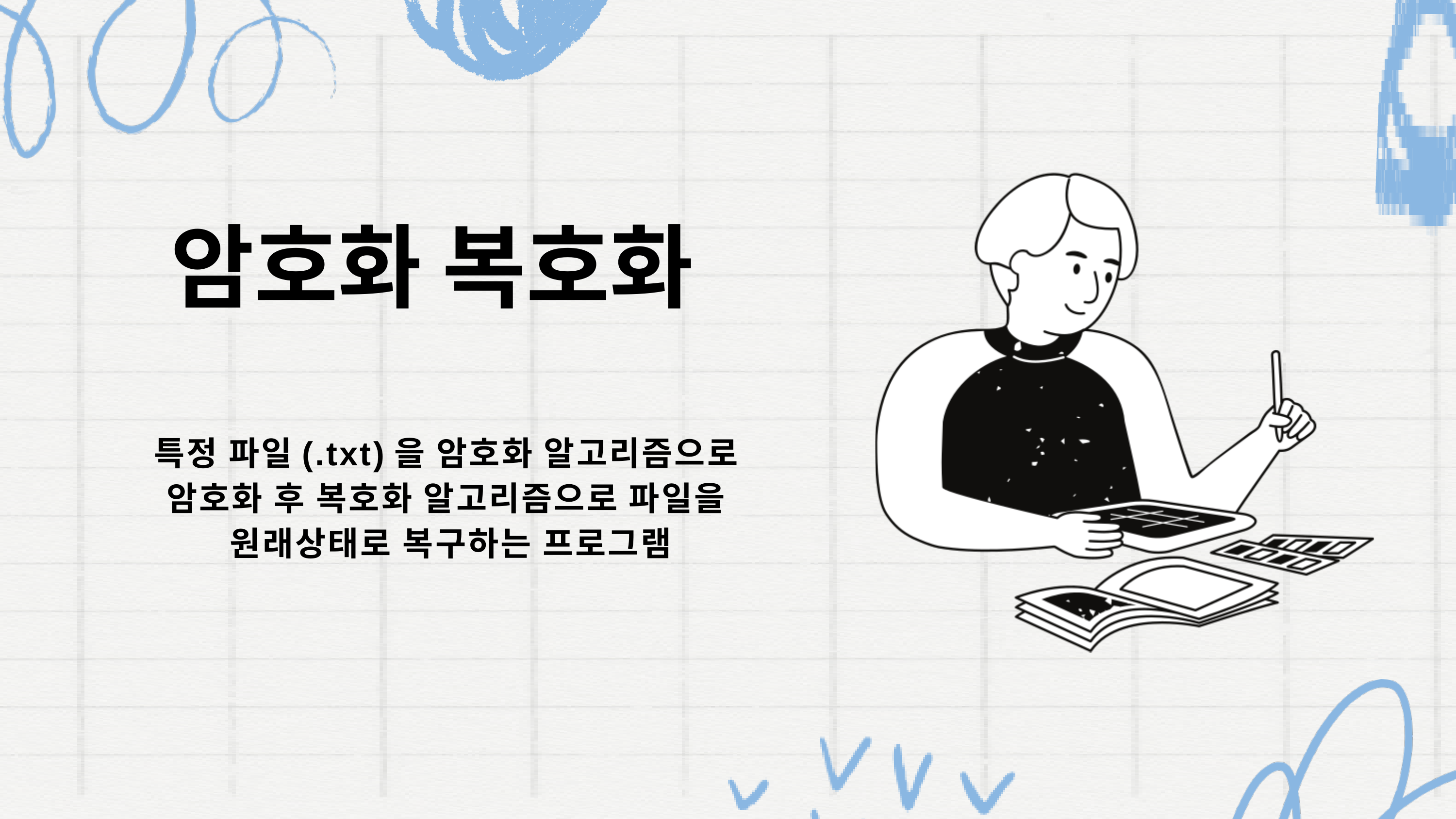

암호화 복호화
특정 파일(.txt)을 암호화 알고리즘으로
암호화 후 복호화 알고리즘으로 파일을
원래상태로 복구하는 프로그램